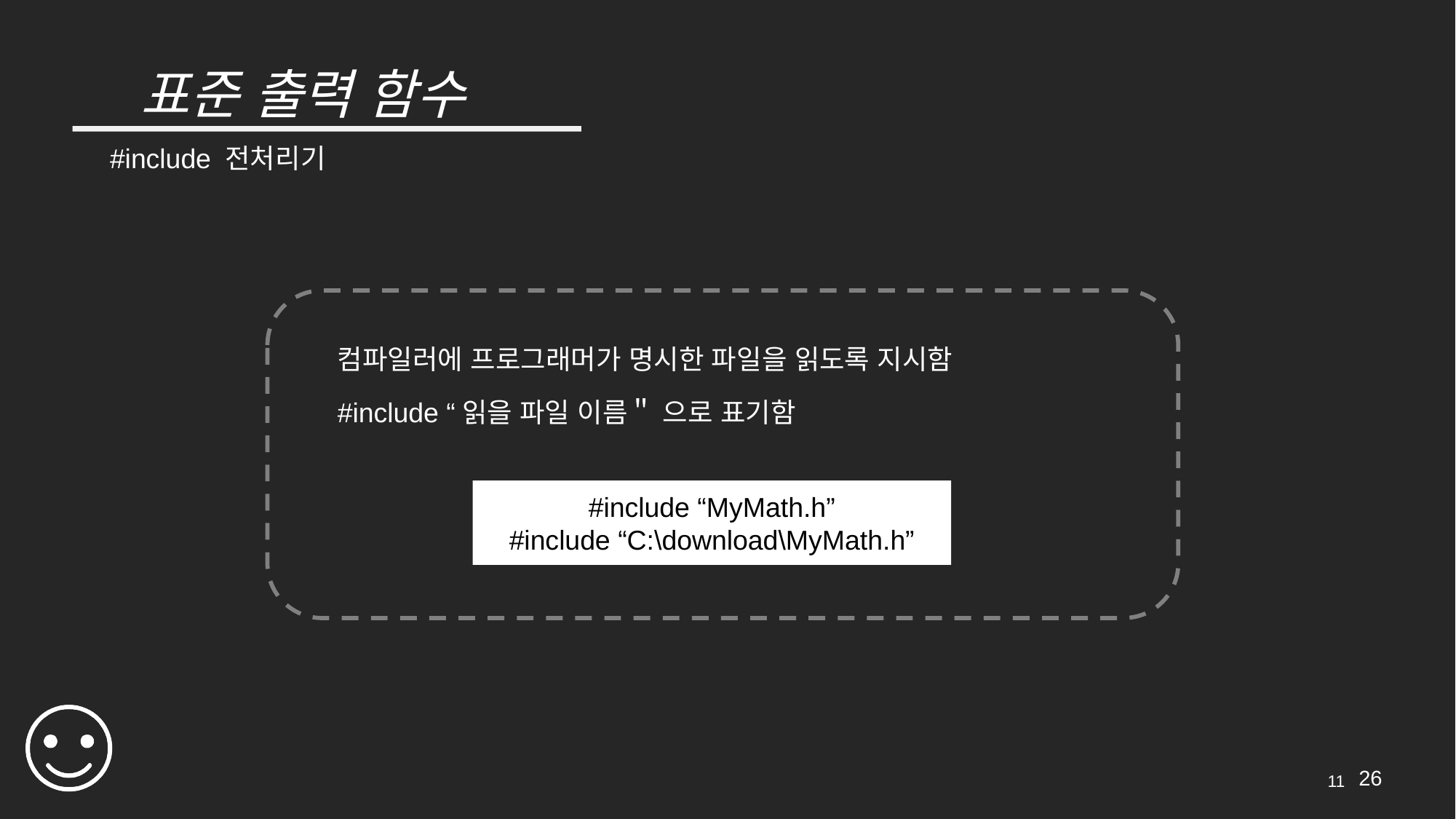

# 표준 출력 함수

#include 전처리기

컴파일러에 프로그래머가 명시한 파일을 읽도록 지시함
#include “읽을 파일 이름＂ 으로 표기함
#include “MyMath.h”
#include “C:\download\MyMath.h”
11